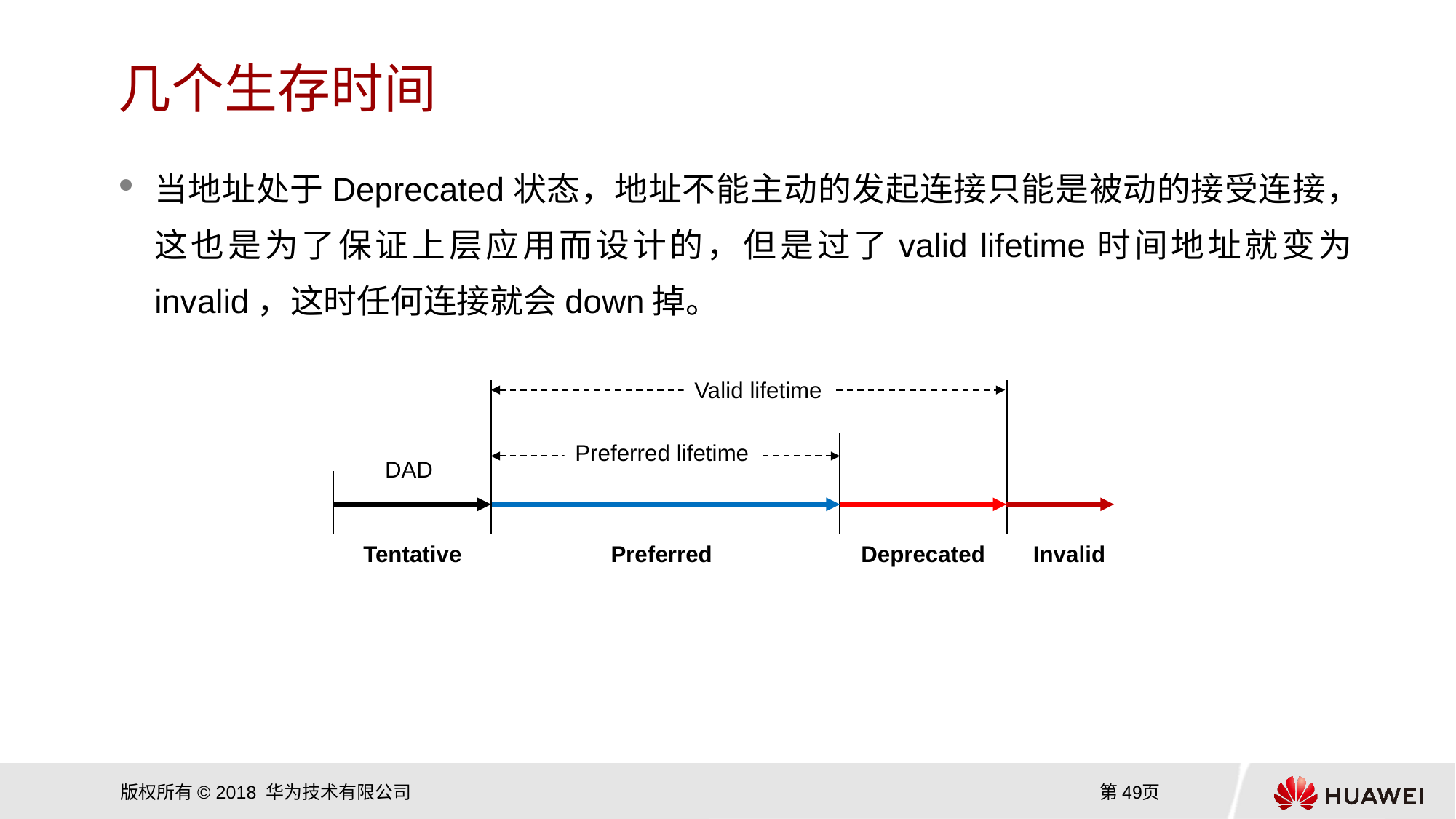

# 几个生存时间
当地址处于Deprecated状态，地址不能主动的发起连接只能是被动的接受连接，这也是为了保证上层应用而设计的，但是过了valid lifetime时间地址就变为invalid，这时任何连接就会down掉。

Valid lifetime
Preferred lifetime
DAD
Tentative
Preferred
Deprecated
Invalid